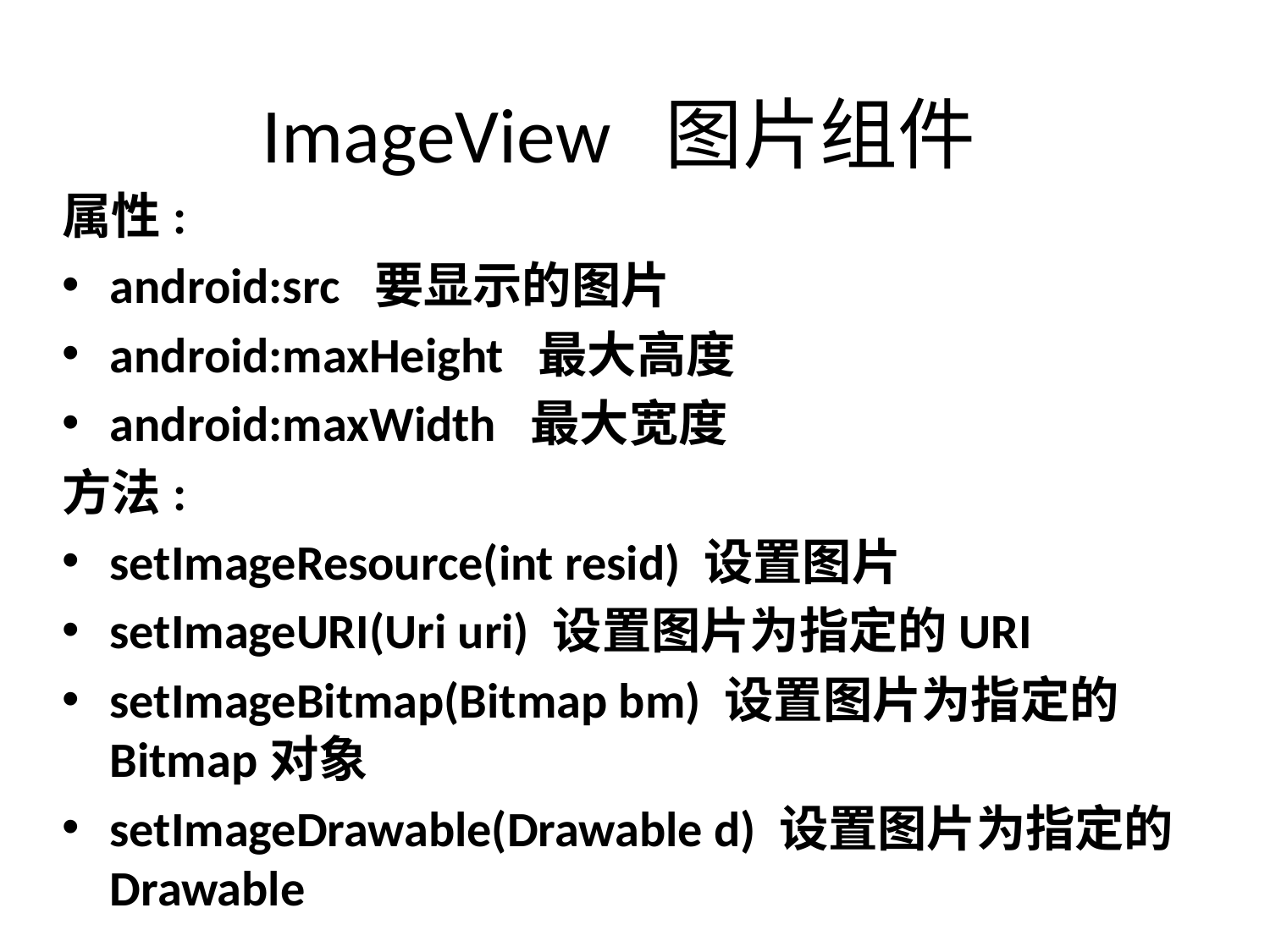

# ImageView  图片组件
属性:
android:src  要显示的图片
android:maxHeight  最大高度
android:maxWidth  最大宽度
方法:
setImageResource(int resid) 设置图片
setImageURI(Uri uri) 设置图片为指定的URI
setImageBitmap(Bitmap bm) 设置图片为指定的Bitmap对象
setImageDrawable(Drawable d) 设置图片为指定的Drawable